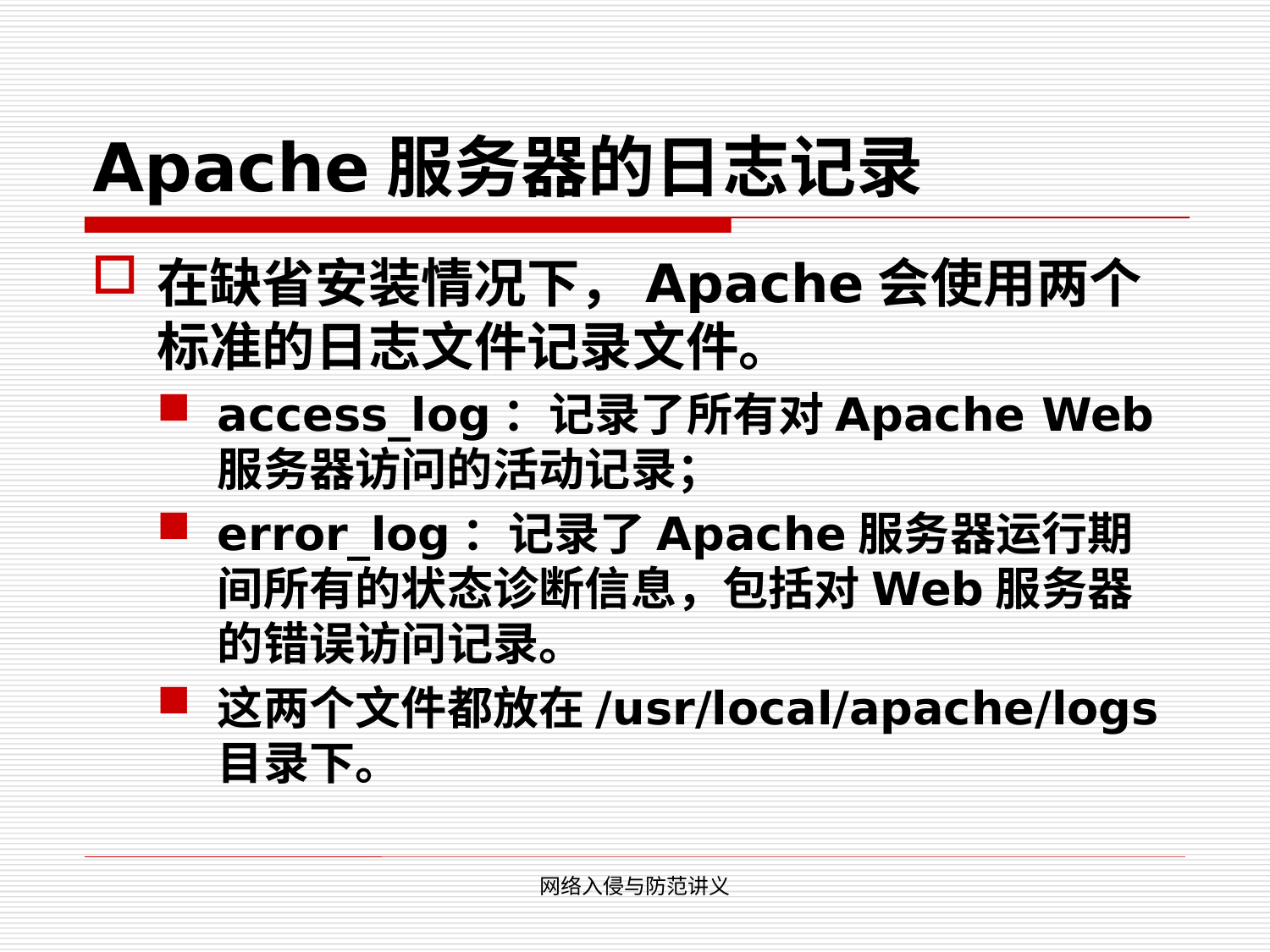

# Apache服务器的日志记录
在缺省安装情况下，Apache会使用两个标准的日志文件记录文件。
access_log：记录了所有对Apache Web服务器访问的活动记录；
error_log：记录了Apache服务器运行期间所有的状态诊断信息，包括对Web服务器的错误访问记录。
这两个文件都放在/usr/local/apache/logs目录下。
网络入侵与防范讲义
166